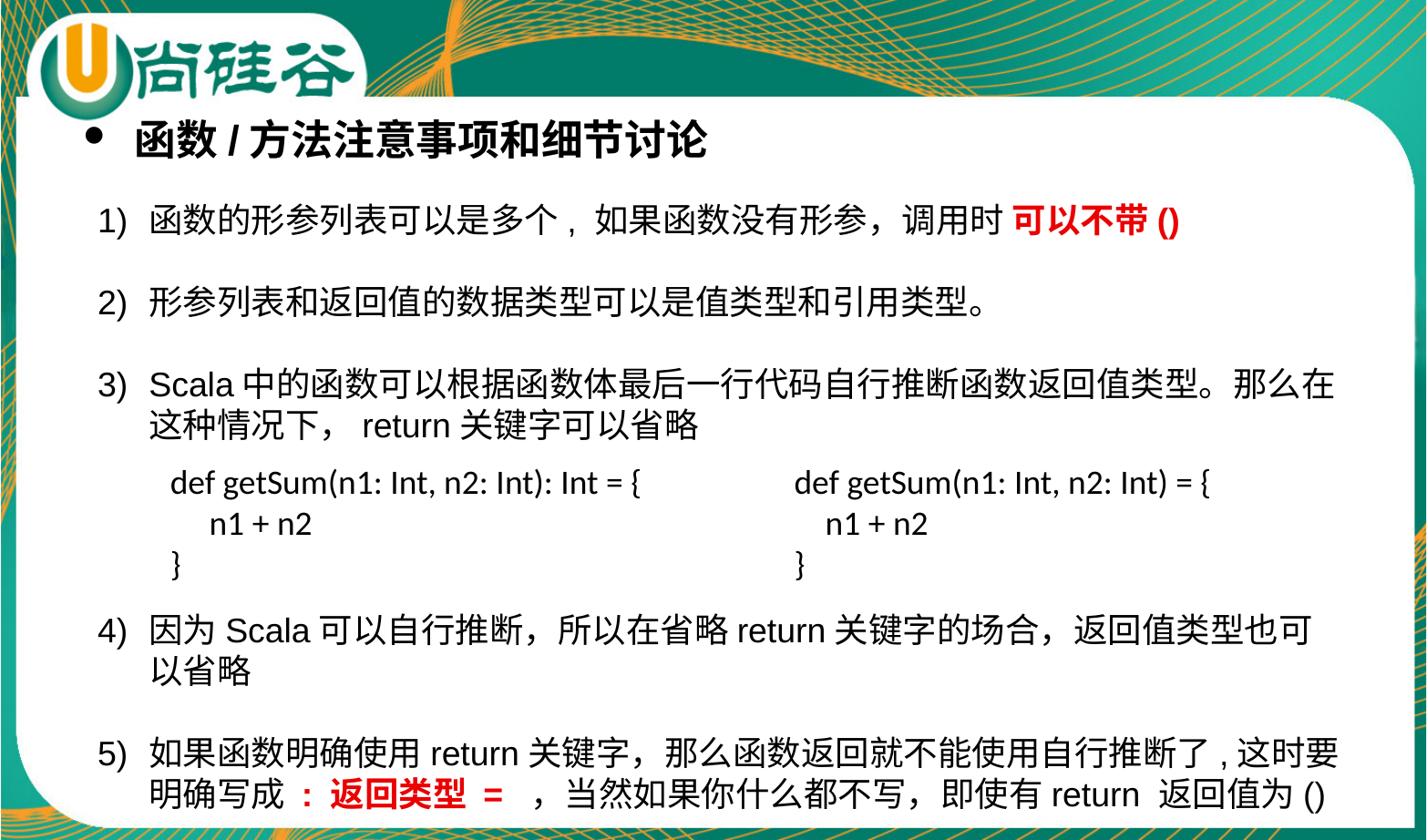

函数/方法注意事项和细节讨论

函数的形参列表可以是多个, 如果函数没有形参，调用时 可以不带()

形参列表和返回值的数据类型可以是值类型和引用类型。

Scala中的函数可以根据函数体最后一行代码自行推断函数返回值类型。那么在这种情况下，return关键字可以省略

因为Scala可以自行推断，所以在省略return关键字的场合，返回值类型也可以省略

如果函数明确使用return关键字，那么函数返回就不能使用自行推断了,这时要明确写成 : 返回类型 =  ，当然如果你什么都不写，即使有return 返回值为()

def getSum(n1: Int, n2: Int): Int = {
     n1 + n2
}
def getSum(n1: Int, n2: Int) = {
    n1 + n2
}